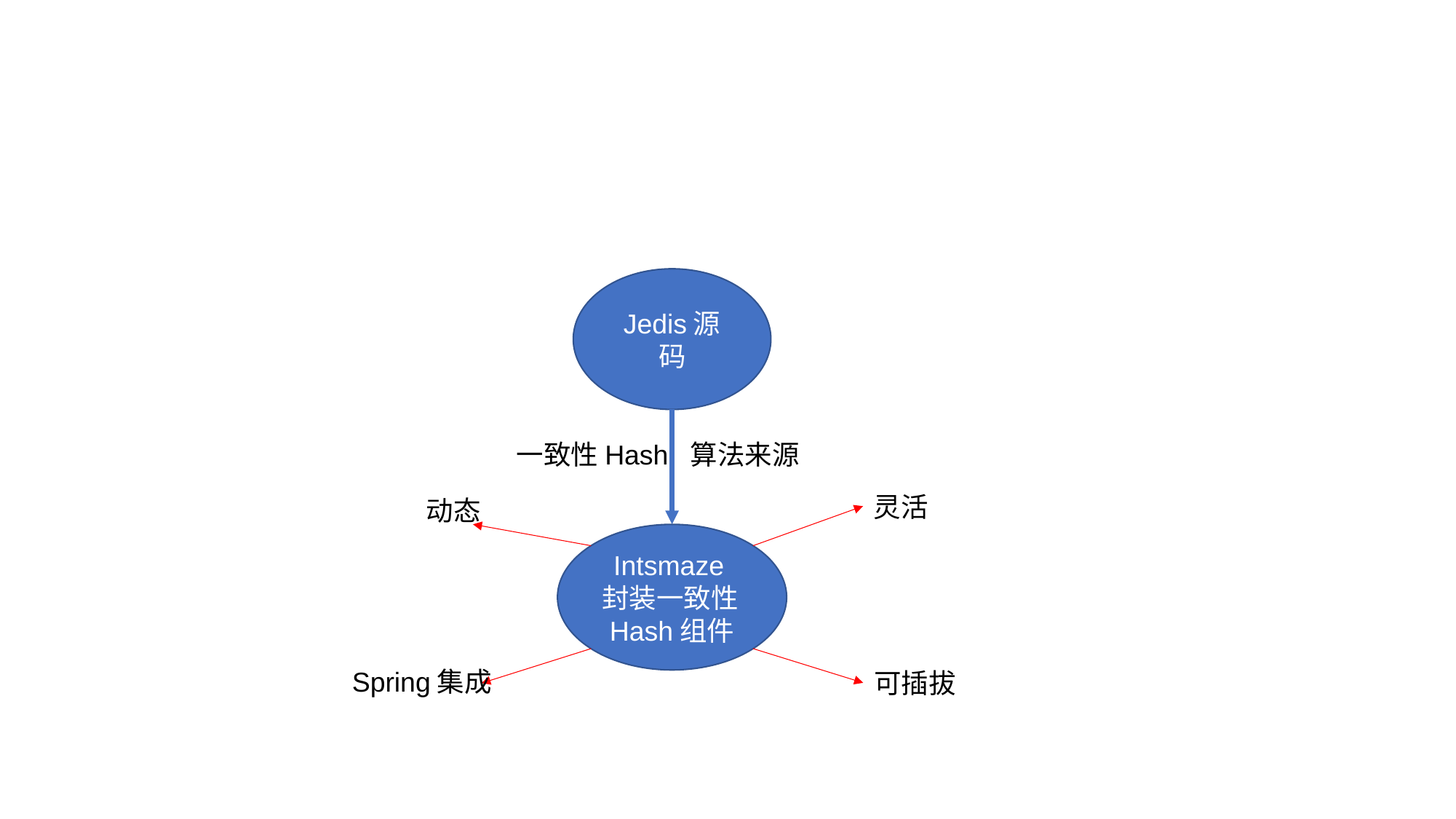

#
Jedis源码
一致性Hash  算法来源
灵活
动态
Intsmaze封装一致性Hash组件
Spring集成
可插拔